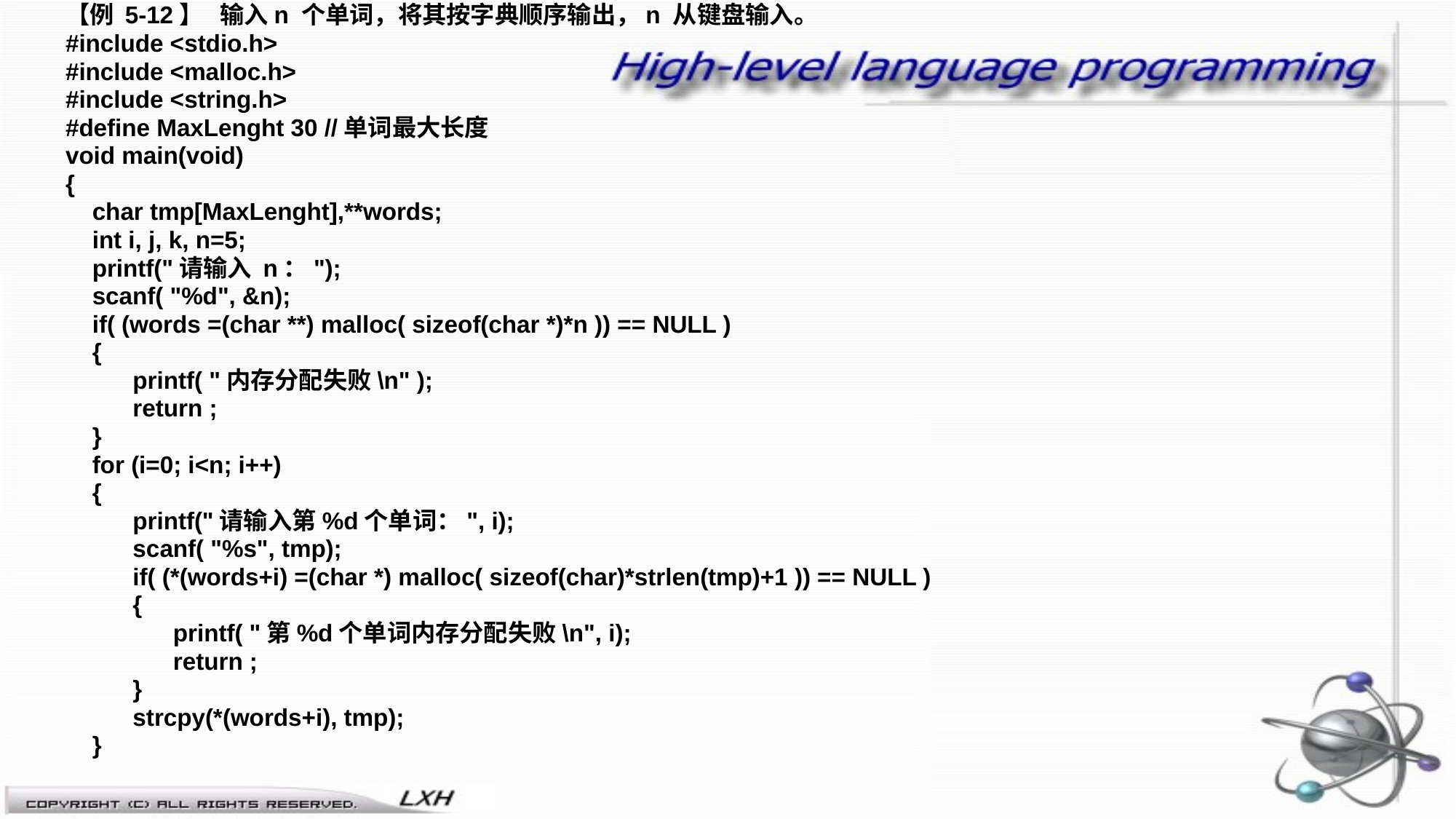

【例 5-12】   输入n 个单词，将其按字典顺序输出，n 从键盘输入。
#include <stdio.h>
#include <malloc.h>
#include <string.h>
#define MaxLenght 30 //单词最大长度
void main(void)
{
    char tmp[MaxLenght],**words;
    int i, j, k, n=5;
    printf("请输入 n：");
    scanf( "%d", &n);
    if( (words =(char **) malloc( sizeof(char *)*n )) == NULL )
    {
          printf( "内存分配失败\n" );
          return ;
    }
    for (i=0; i<n; i++)
    {
          printf("请输入第%d个单词：", i);
          scanf( "%s", tmp);
          if( (*(words+i) =(char *) malloc( sizeof(char)*strlen(tmp)+1 )) == NULL )
          {
                printf( "第%d个单词内存分配失败\n", i);
                return ;
          }
          strcpy(*(words+i), tmp);
    }